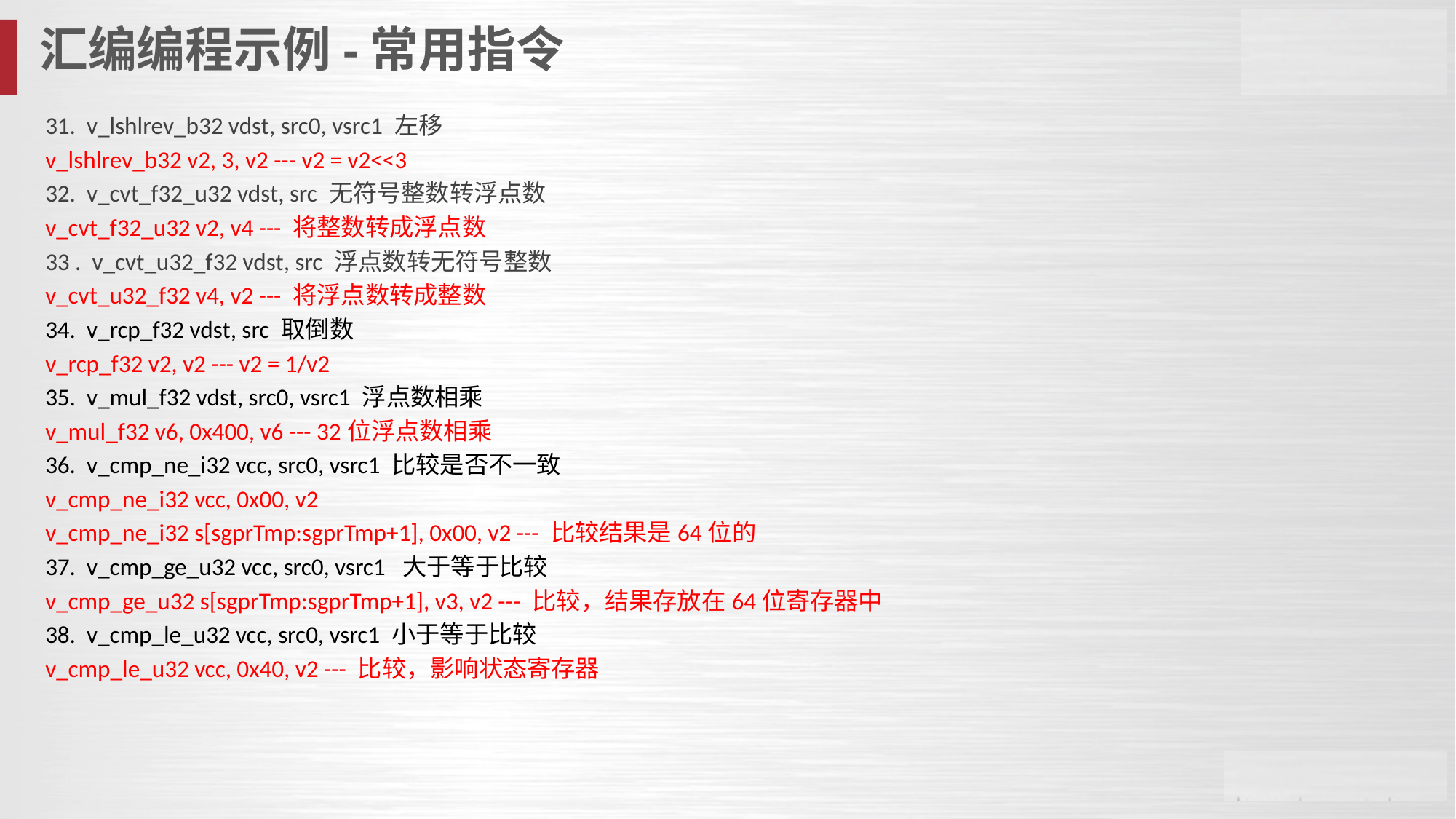

汇编编程示例-常用指令
31.  v_lshlrev_b32 vdst, src0, vsrc1 左移
v_lshlrev_b32 v2, 3, v2 --- v2 = v2<<3
32.  v_cvt_f32_u32 vdst, src 无符号整数转浮点数
v_cvt_f32_u32 v2, v4 --- 将整数转成浮点数
33 .  v_cvt_u32_f32 vdst, src 浮点数转无符号整数
v_cvt_u32_f32 v4, v2 --- 将浮点数转成整数
34.  v_rcp_f32 vdst, src 取倒数
v_rcp_f32 v2, v2 --- v2 = 1/v2
35.  v_mul_f32 vdst, src0, vsrc1 浮点数相乘
v_mul_f32 v6, 0x400, v6 --- 32位浮点数相乘
36.  v_cmp_ne_i32 vcc, src0, vsrc1 比较是否不一致
v_cmp_ne_i32 vcc, 0x00, v2
v_cmp_ne_i32 s[sgprTmp:sgprTmp+1], 0x00, v2 --- 比较结果是64位的
37.  v_cmp_ge_u32 vcc, src0, vsrc1  大于等于比较
v_cmp_ge_u32 s[sgprTmp:sgprTmp+1], v3, v2 --- 比较，结果存放在64位寄存器中
38.  v_cmp_le_u32 vcc, src0, vsrc1 小于等于比较
v_cmp_le_u32 vcc, 0x40, v2 --- 比较，影响状态寄存器